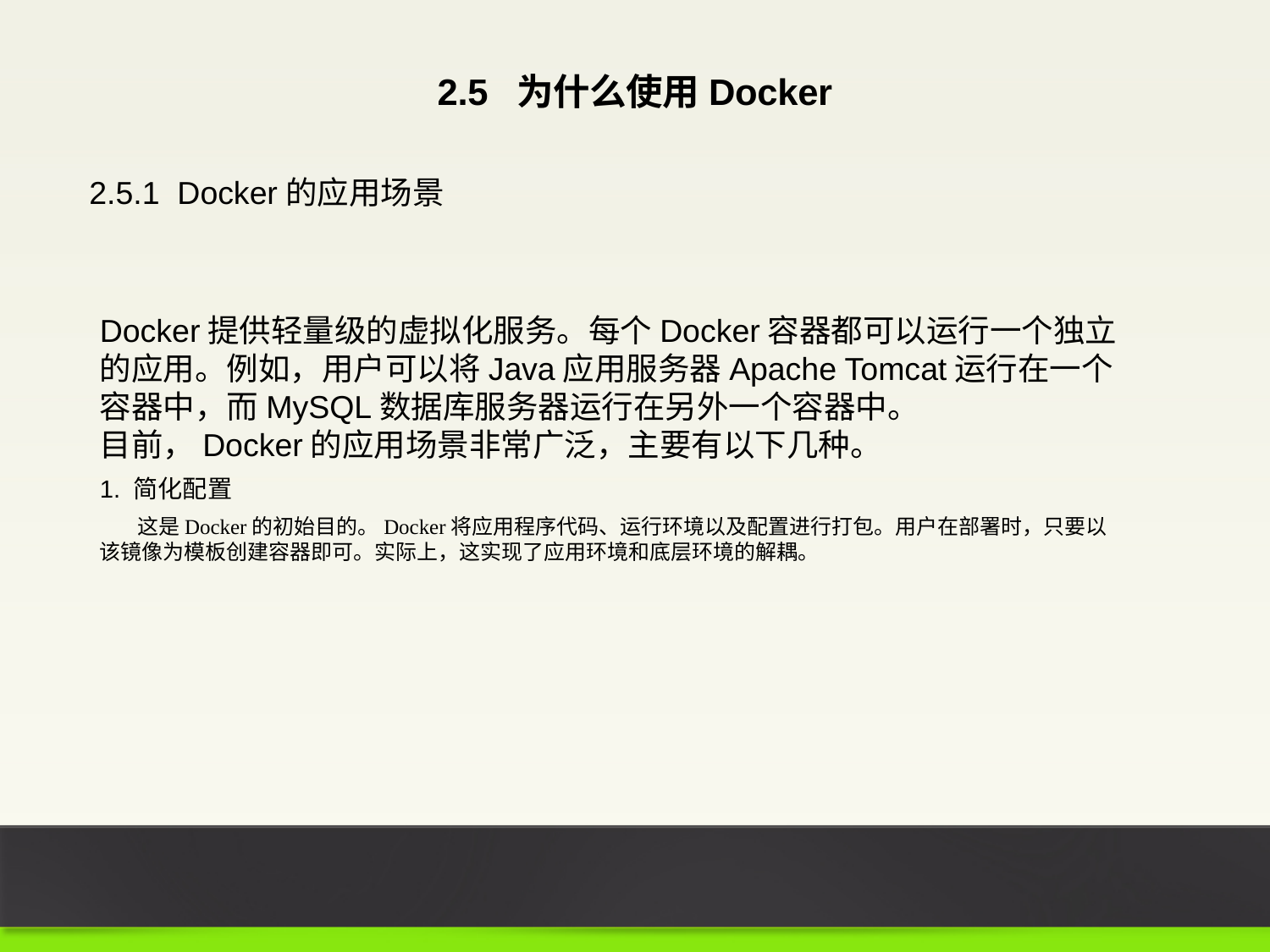

2.5  为什么使用Docker
2.5.1  Docker的应用场景

Docker提供轻量级的虚拟化服务。每个Docker容器都可以运行一个独立的应用。例如，用户可以将Java应用服务器Apache Tomcat运行在一个容器中，而MySQL数据库服务器运行在另外一个容器中。
目前，Docker的应用场景非常广泛，主要有以下几种。
1. 简化配置
这是Docker的初始目的。Docker将应用程序代码、运行环境以及配置进行打包。用户在部署时，只要以该镜像为模板创建容器即可。实际上，这实现了应用环境和底层环境的解耦。